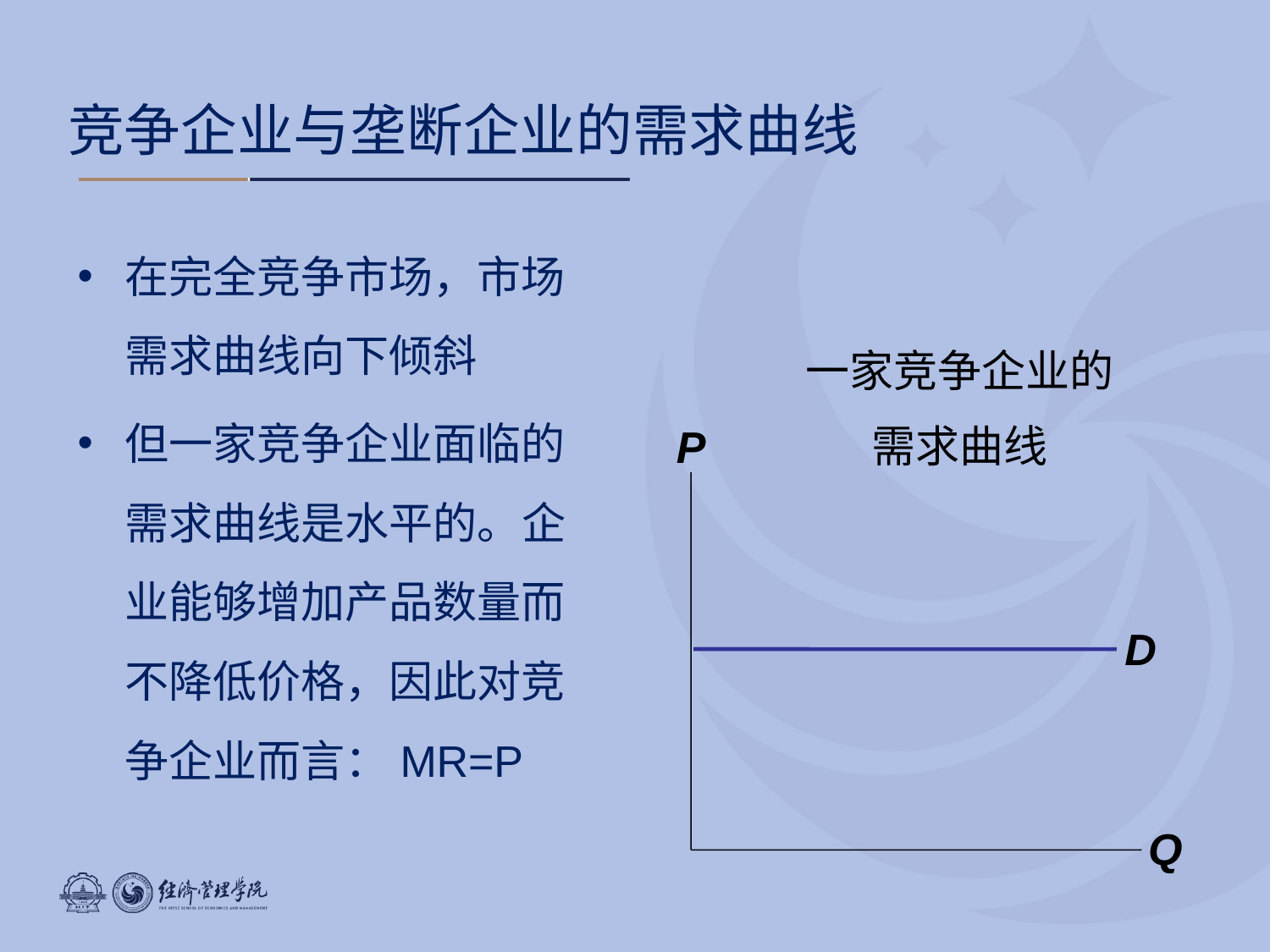

# 竞争企业与垄断企业的需求曲线
在完全竞争市场，市场需求曲线向下倾斜
但一家竞争企业面临的需求曲线是水平的。企业能够增加产品数量而不降低价格，因此对竞争企业而言：MR=P
一家竞争企业的
需求曲线
P

Q
D